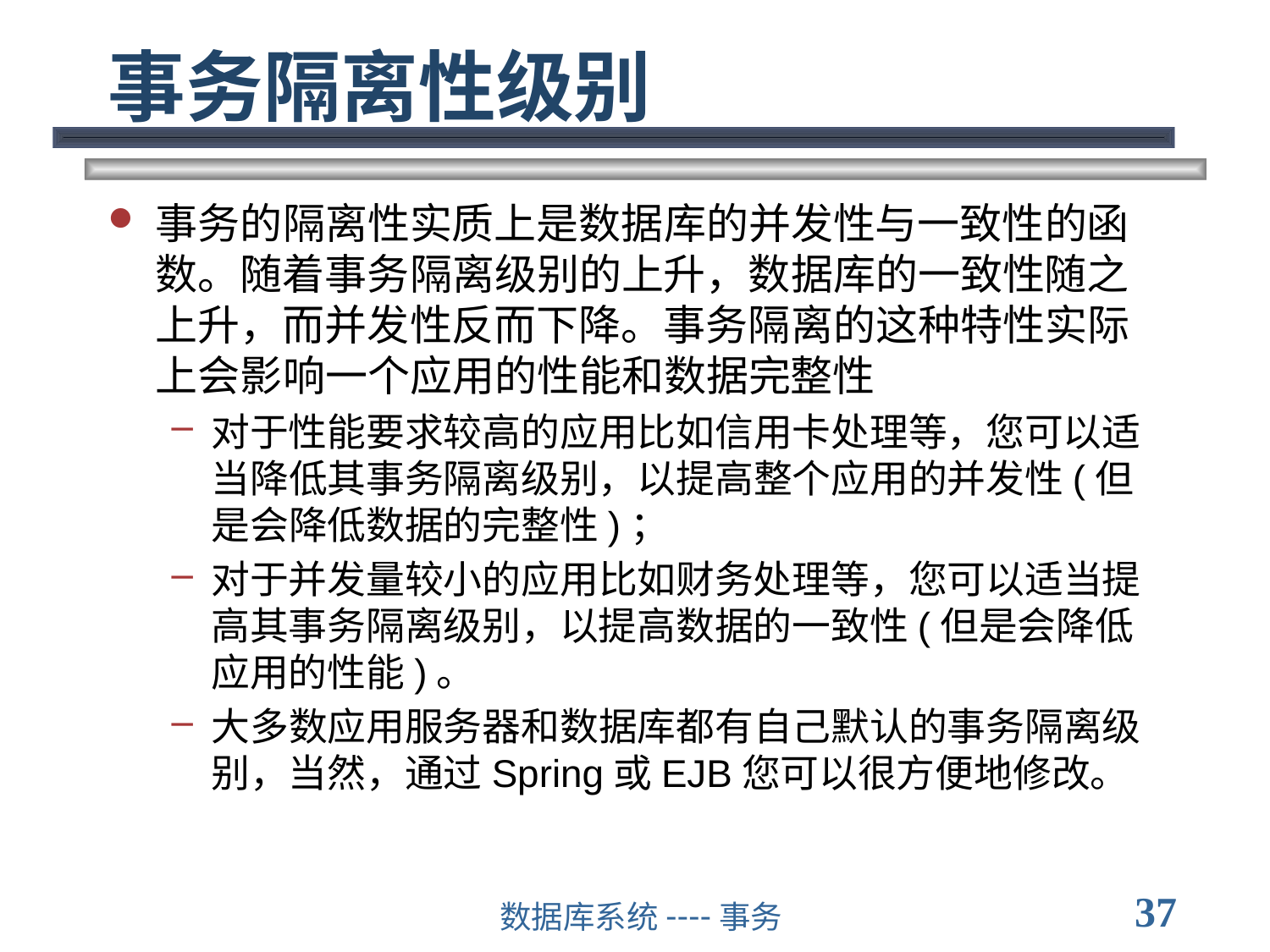

# 事务隔离性级别
事务的隔离性实质上是数据库的并发性与一致性的函数。随着事务隔离级别的上升，数据库的一致性随之上升，而并发性反而下降。事务隔离的这种特性实际上会影响一个应用的性能和数据完整性
对于性能要求较高的应用比如信用卡处理等，您可以适当降低其事务隔离级别，以提高整个应用的并发性(但是会降低数据的完整性)；
对于并发量较小的应用比如财务处理等，您可以适当提高其事务隔离级别，以提高数据的一致性(但是会降低应用的性能)。
大多数应用服务器和数据库都有自己默认的事务隔离级别，当然，通过Spring或EJB您可以很方便地修改。
37
数据库系统----事务